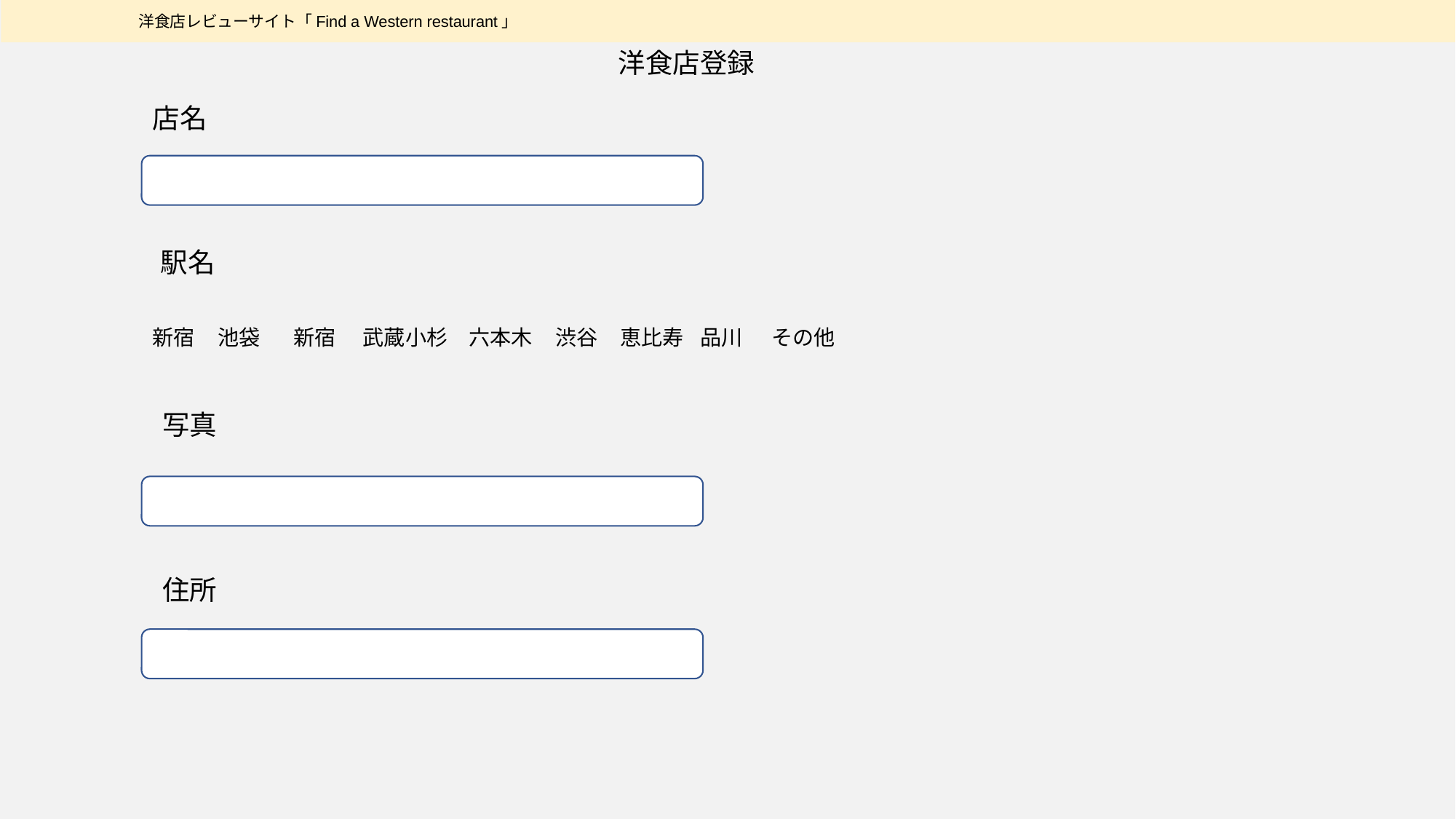

洋食店レビューサイト「Find a Western restaurant」
洋食店登録
店名

駅名
新宿
池袋
新宿
武蔵小杉
六本木
渋谷
恵比寿
品川
その他
写真

住所